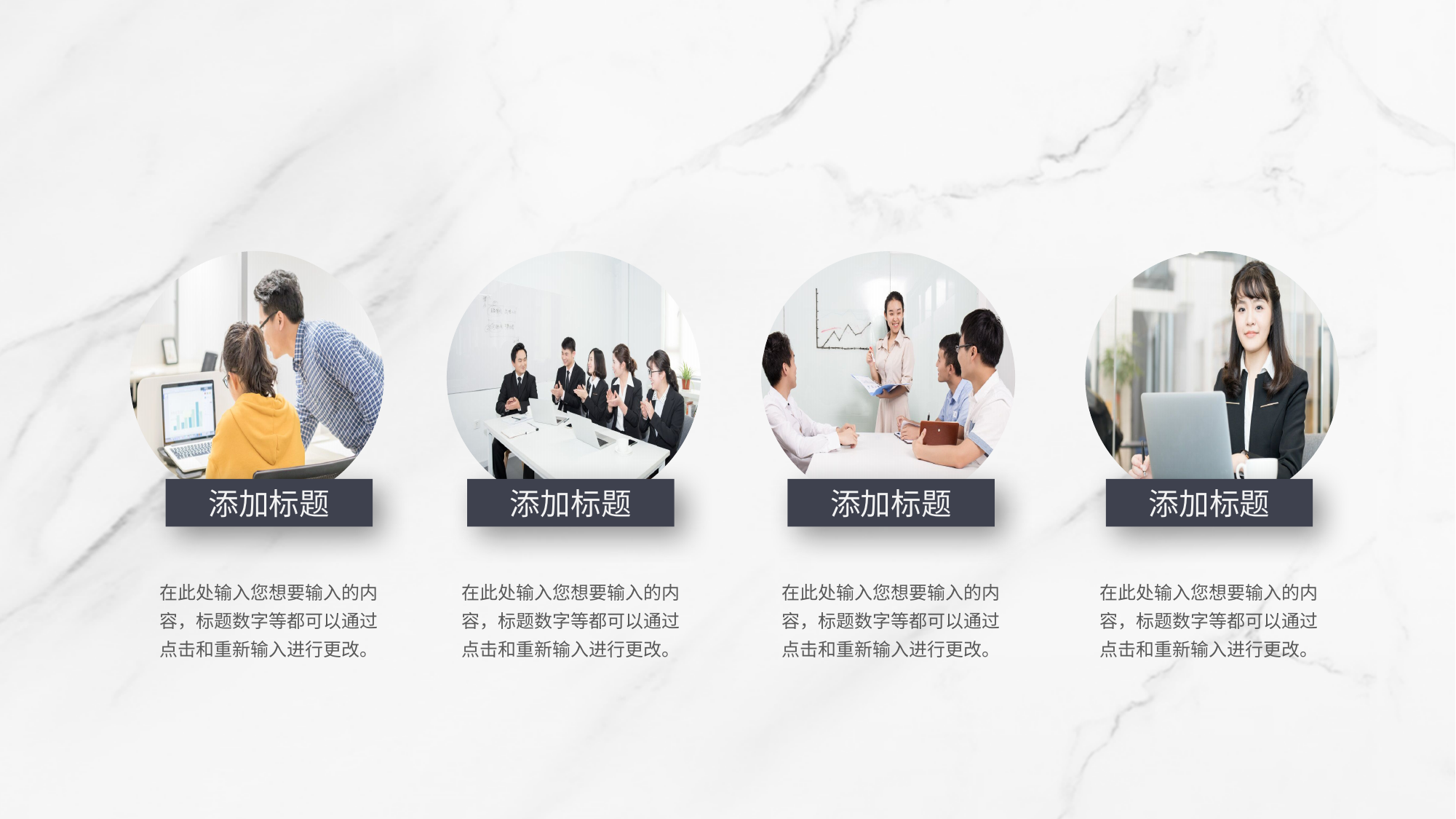

添加标题
添加标题
添加标题
添加标题
在此处输入您想要输入的内容，标题数字等都可以通过点击和重新输入进行更改。

在此处输入您想要输入的内容，标题数字等都可以通过点击和重新输入进行更改。
在此处输入您想要输入的内容，标题数字等都可以通过点击和重新输入进行更改。
在此处输入您想要输入的内容，标题数字等都可以通过点击和重新输入进行更改。